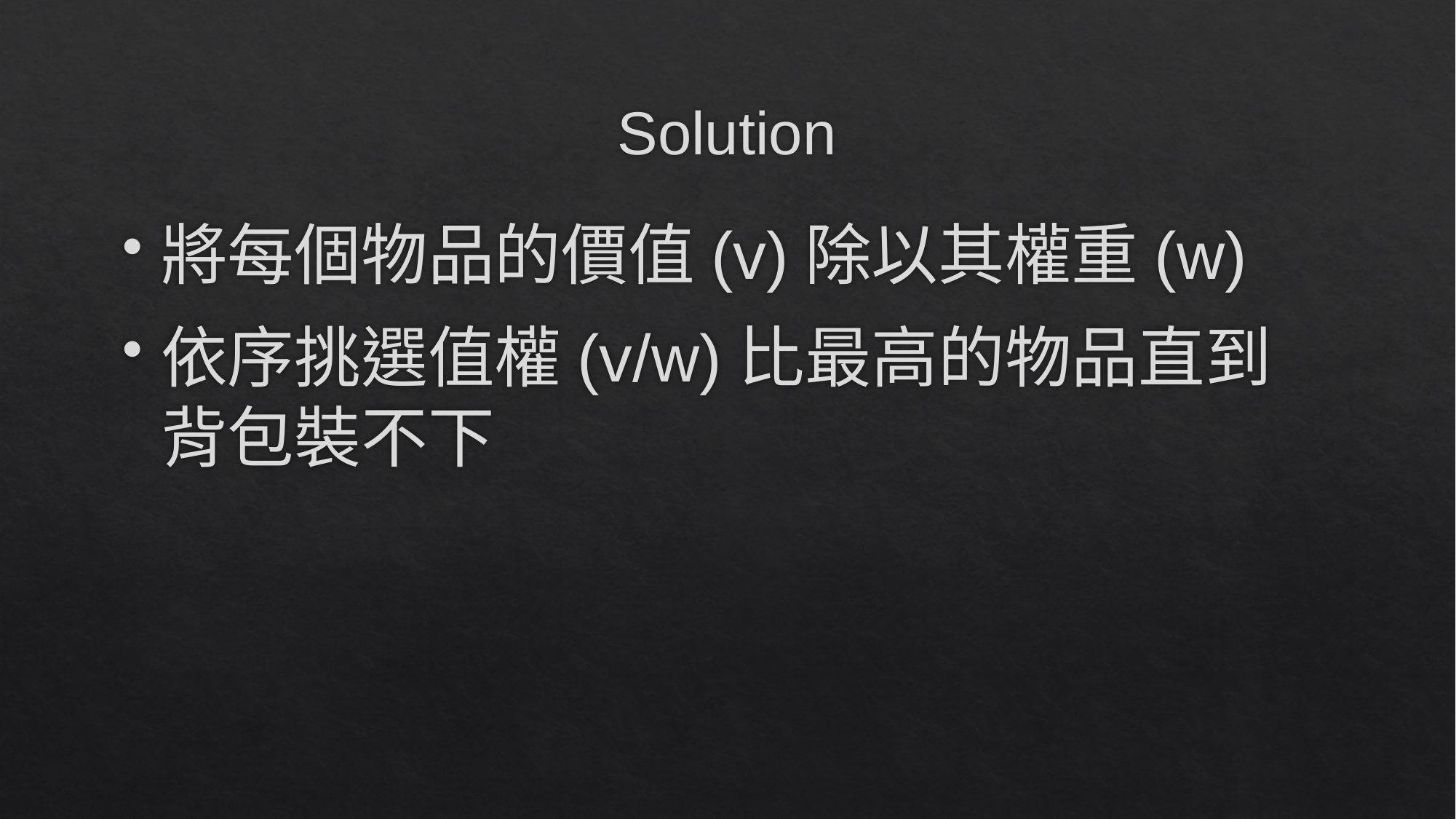

# Solution
將每個物品的價值(v)除以其權重(w)
依序挑選值權(v/w)比最高的物品直到背包裝不下